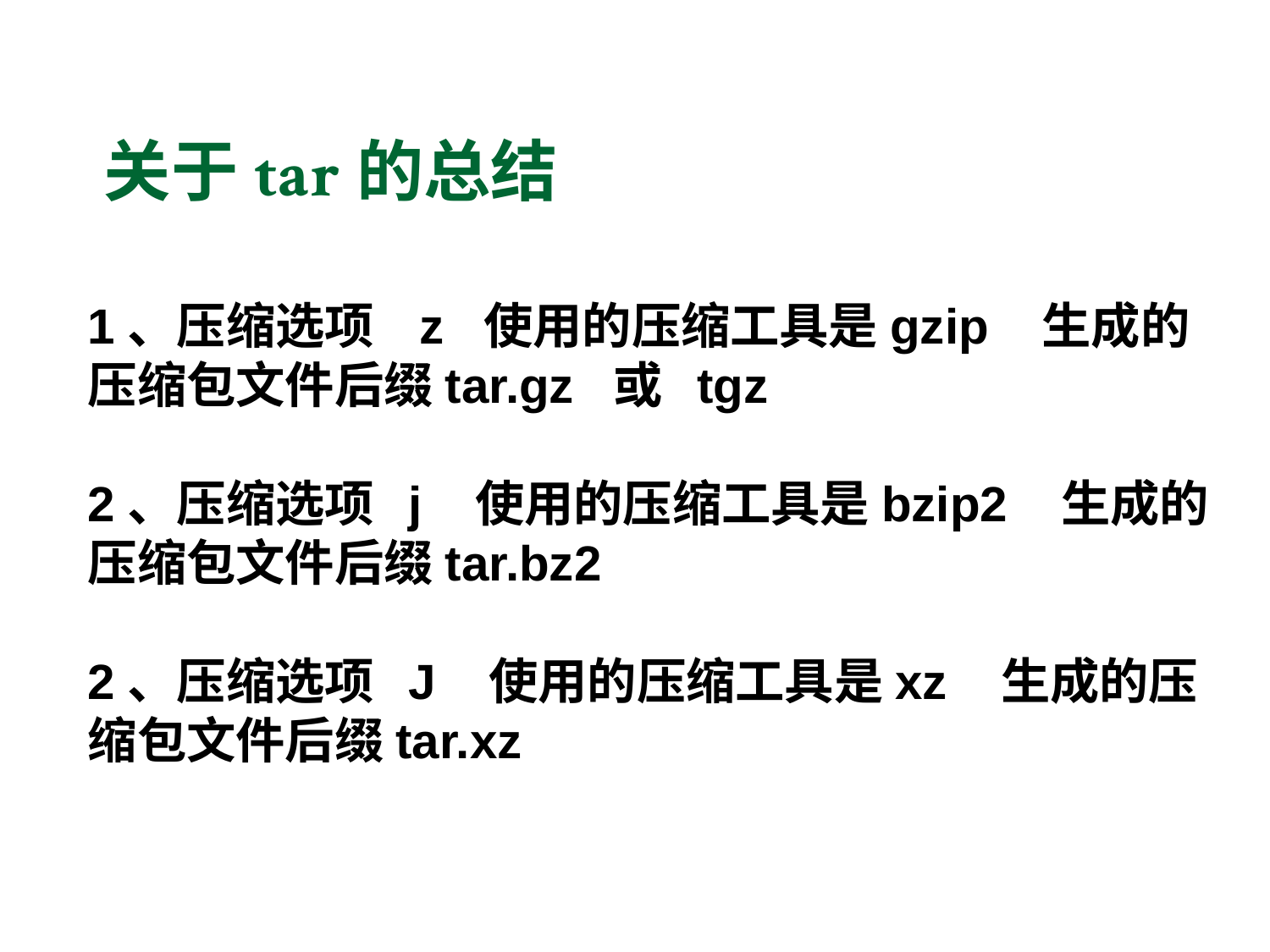

关于tar的总结
1、压缩选项   z  使用的压缩工具是gzip   生成的压缩包文件后缀tar.gz  或  tgz

2、压缩选项  j   使用的压缩工具是bzip2   生成的压缩包文件后缀tar.bz2

2、压缩选项  J   使用的压缩工具是xz   生成的压缩包文件后缀tar.xz